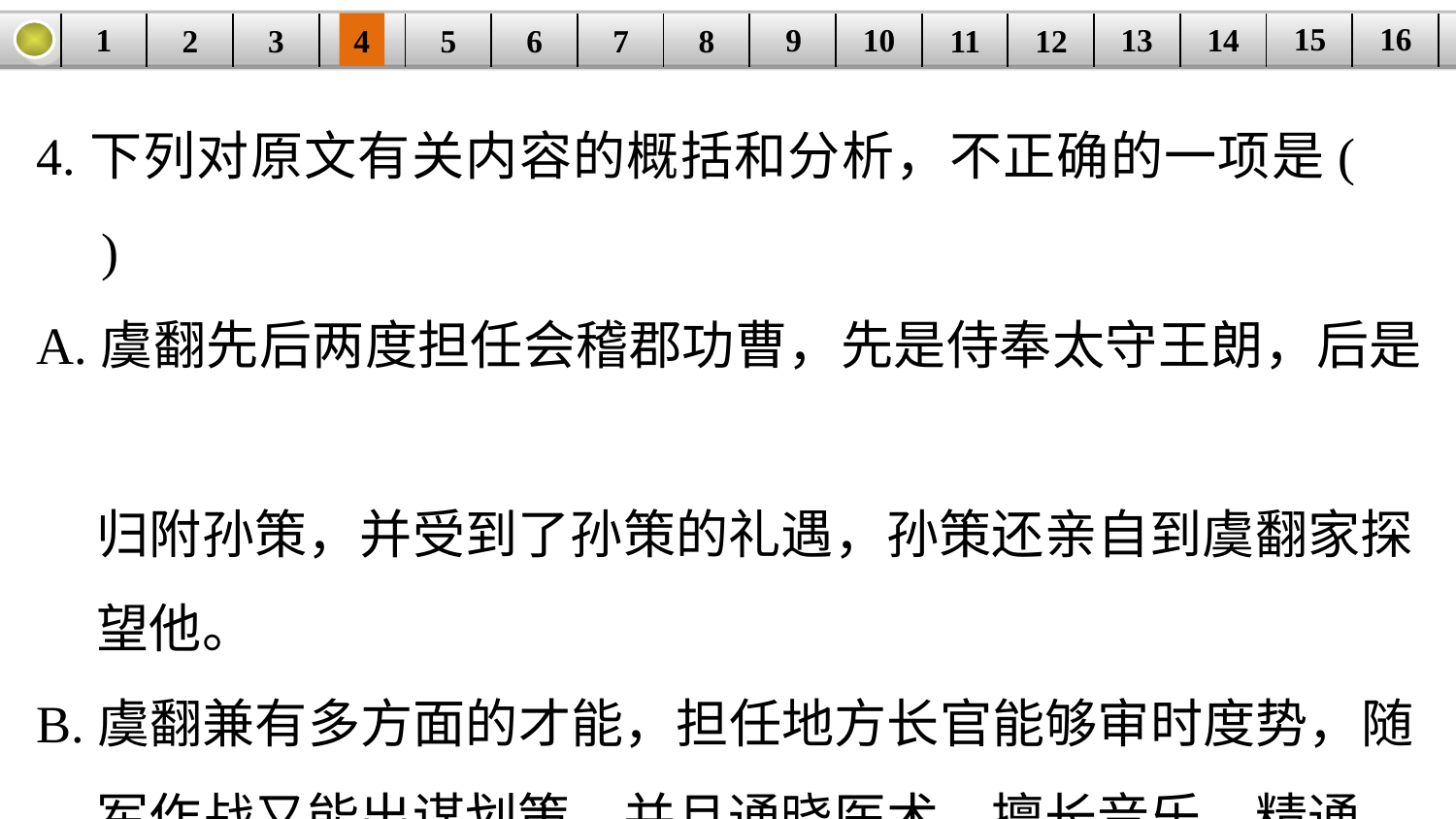

16

15
14
9
10
1
13
3
4
5
6
8
11
2
12
|  |  |  |  |  |  |  |  |  |  |  |  |  |  |  |  |
| --- | --- | --- | --- | --- | --- | --- | --- | --- | --- | --- | --- | --- | --- | --- | --- |
7

4.下列对原文有关内容的概括和分析，不正确的一项是(　　)
A.虞翻先后两度担任会稽郡功曹，先是侍奉太守王朗，后是
    归附孙策，并受到了孙策的礼遇，孙策还亲自到虞翻家探
    望他。
B.虞翻兼有多方面的才能，担任地方长官能够审时度势，随
    军作战又能出谋划策，并且通晓医术，擅长音乐，精通
    《易经》。